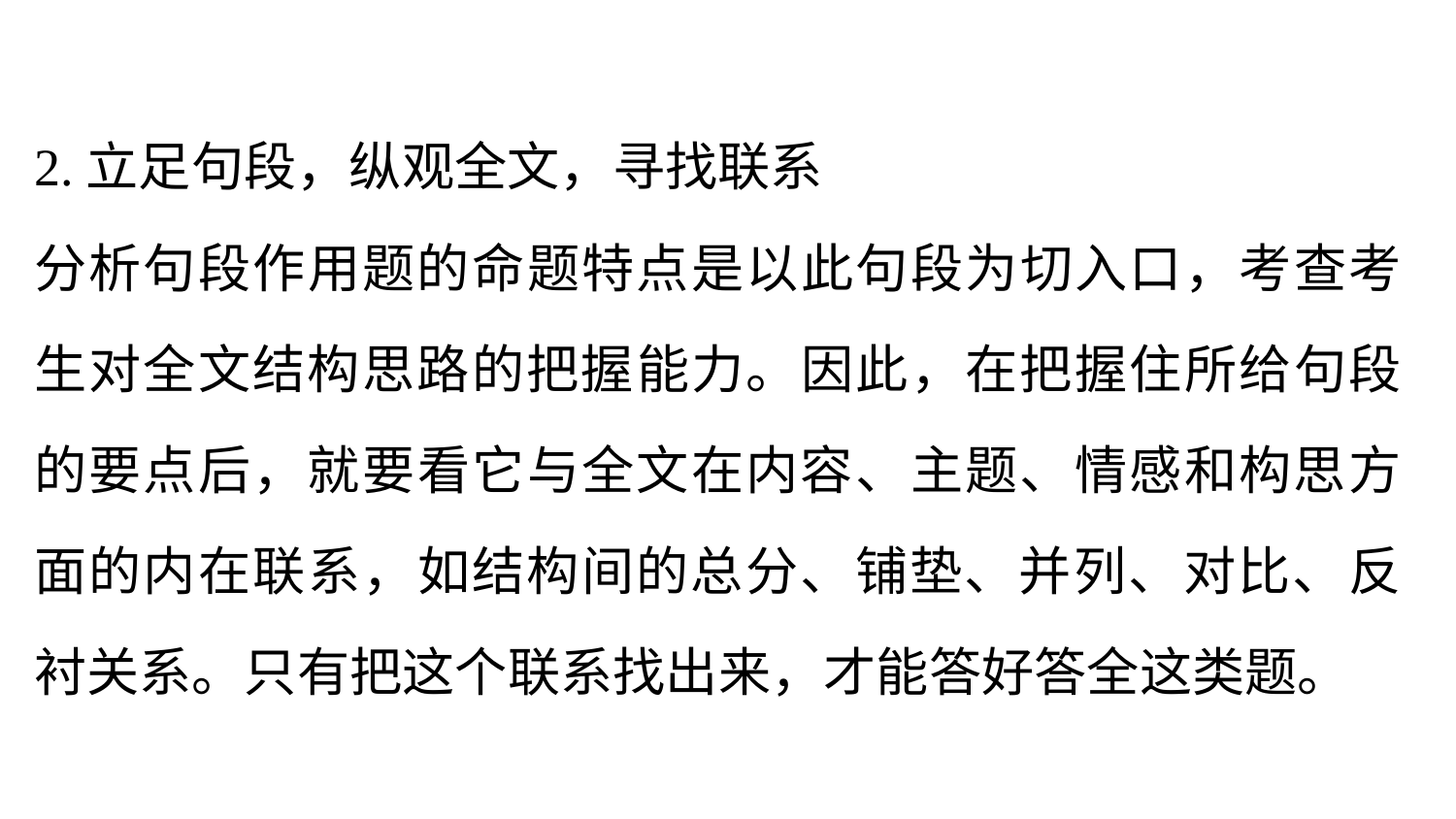

2.立足句段，纵观全文，寻找联系
分析句段作用题的命题特点是以此句段为切入口，考查考生对全文结构思路的把握能力。因此，在把握住所给句段的要点后，就要看它与全文在内容、主题、情感和构思方面的内在联系，如结构间的总分、铺垫、并列、对比、反衬关系。只有把这个联系找出来，才能答好答全这类题。